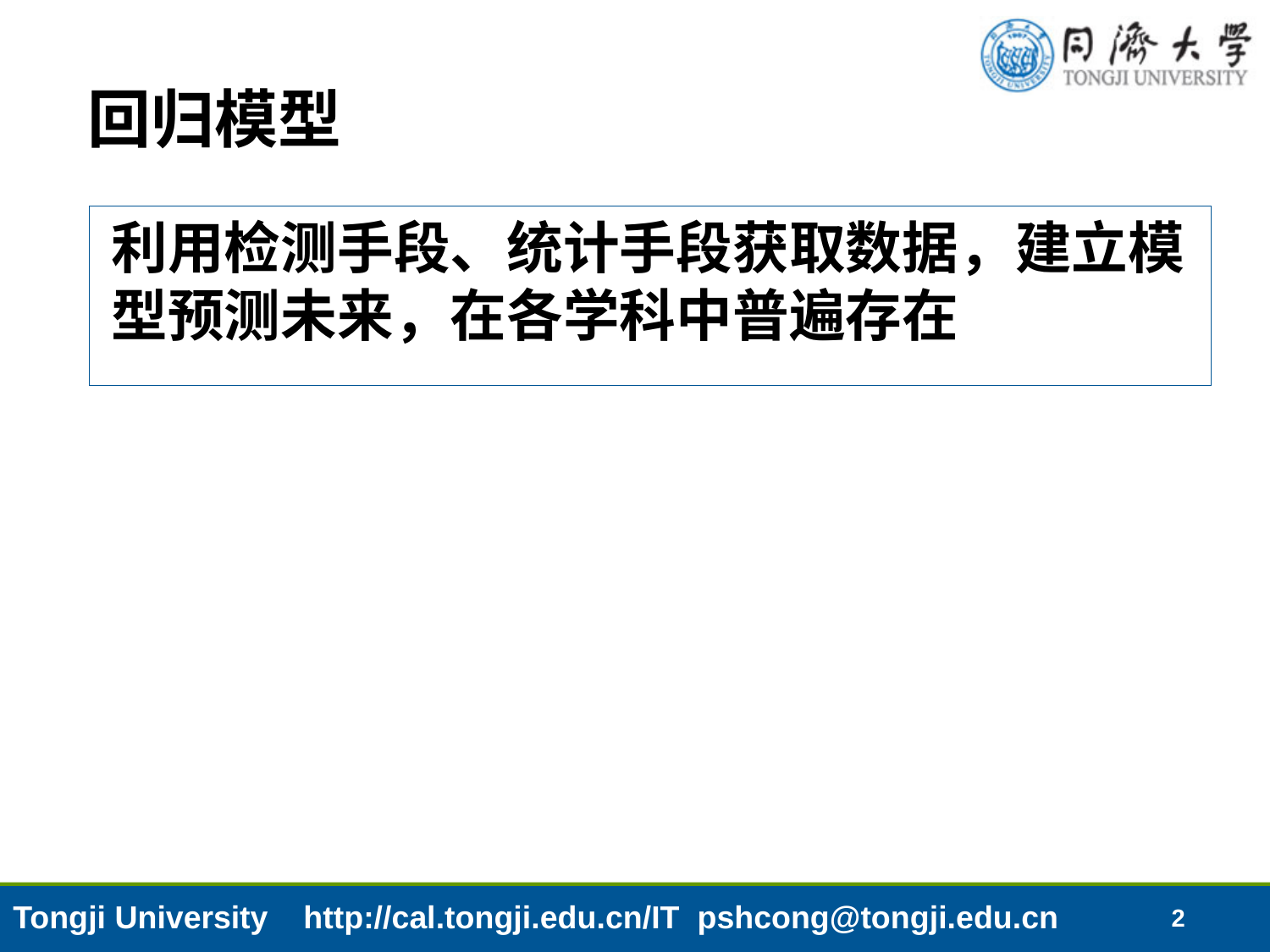

# 回归模型
利用检测手段、统计手段获取数据，建立模型预测未来，在各学科中普遍存在